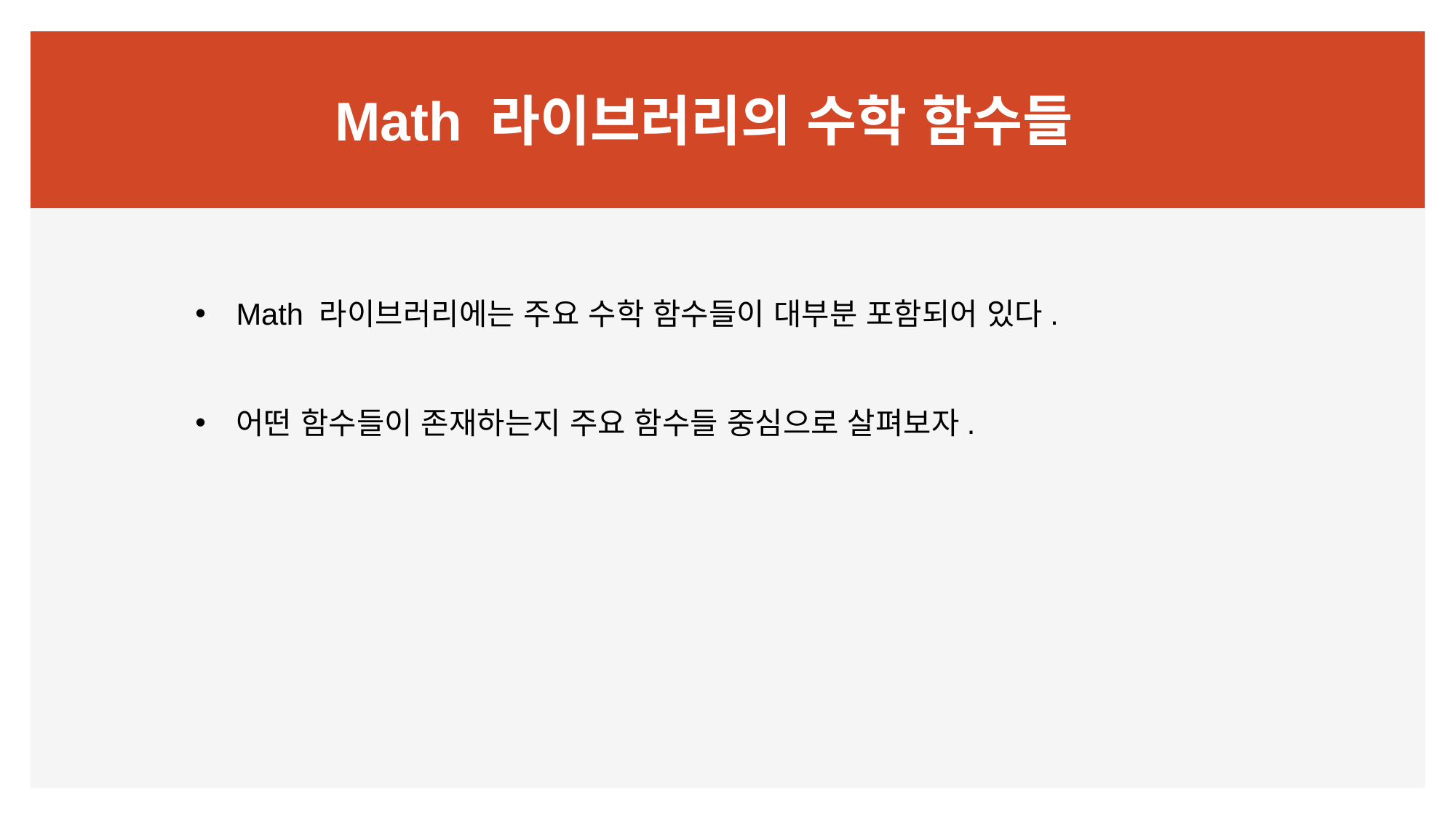

# Math 라이브러리의 수학 함수들
Math 라이브러리에는 주요 수학 함수들이 대부분 포함되어 있다.

어떤 함수들이 존재하는지 주요 함수들 중심으로 살펴보자.